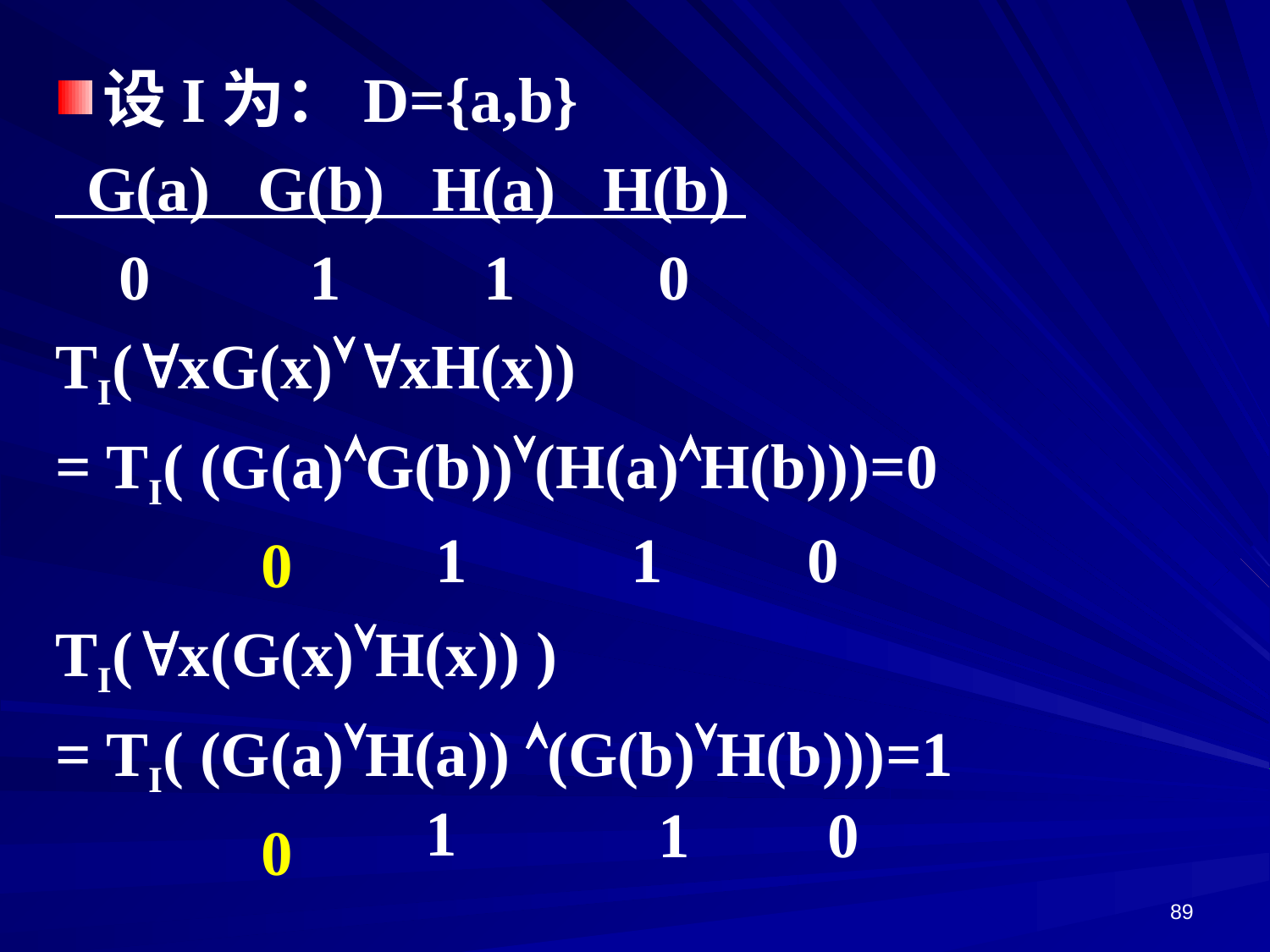

设I为：D={a,b}
  G(a)   G(b)   H(a)   H(b)
    0          1         1         0
TI(∀xG(x)∨∀xH(x))
= TI( (G(a)∧G(b))∨(H(a)∧H(b)))=0
             0
TI(∀x(G(x)∨H(x)) )
= TI( (G(a)∨H(a)) ∧(G(b)∨H(b)))=1
             0

1
1
0
1
1
0
89